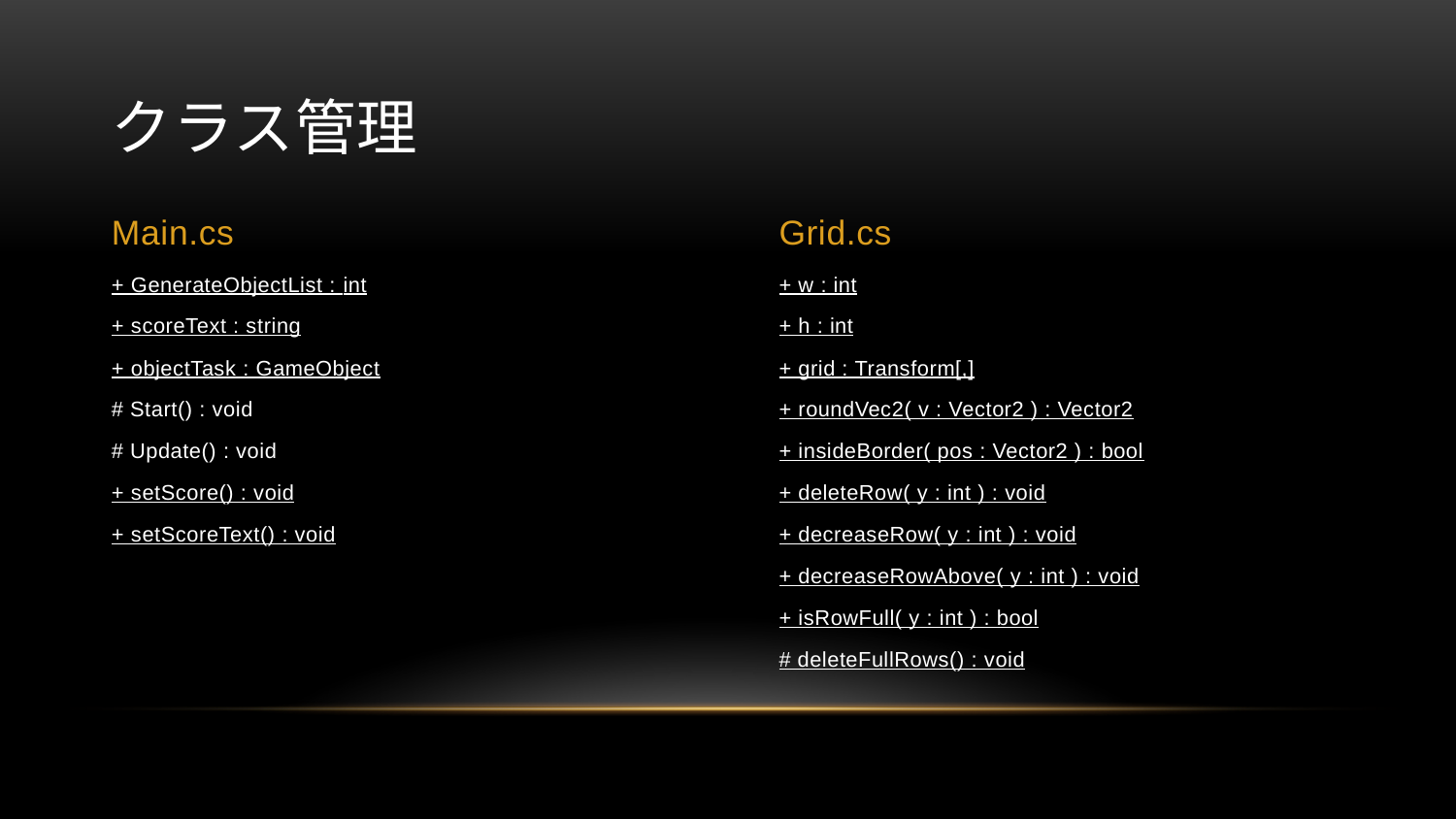

# クラス管理
Main.cs
Grid.cs
+ GenerateObjectList : int
+ scoreText : string
+ objectTask : GameObject
# Start() : void
# Update() : void
+ setScore() : void
+ setScoreText() : void
+ w : int
+ h : int
+ grid : Transform[,]
+ roundVec2( v : Vector2 ) : Vector2
+ insideBorder( pos : Vector2 ) : bool
+ deleteRow( y : int ) : void
+ decreaseRow( y : int ) : void
+ decreaseRowAbove( y : int ) : void
+ isRowFull( y : int ) : bool
# deleteFullRows() : void